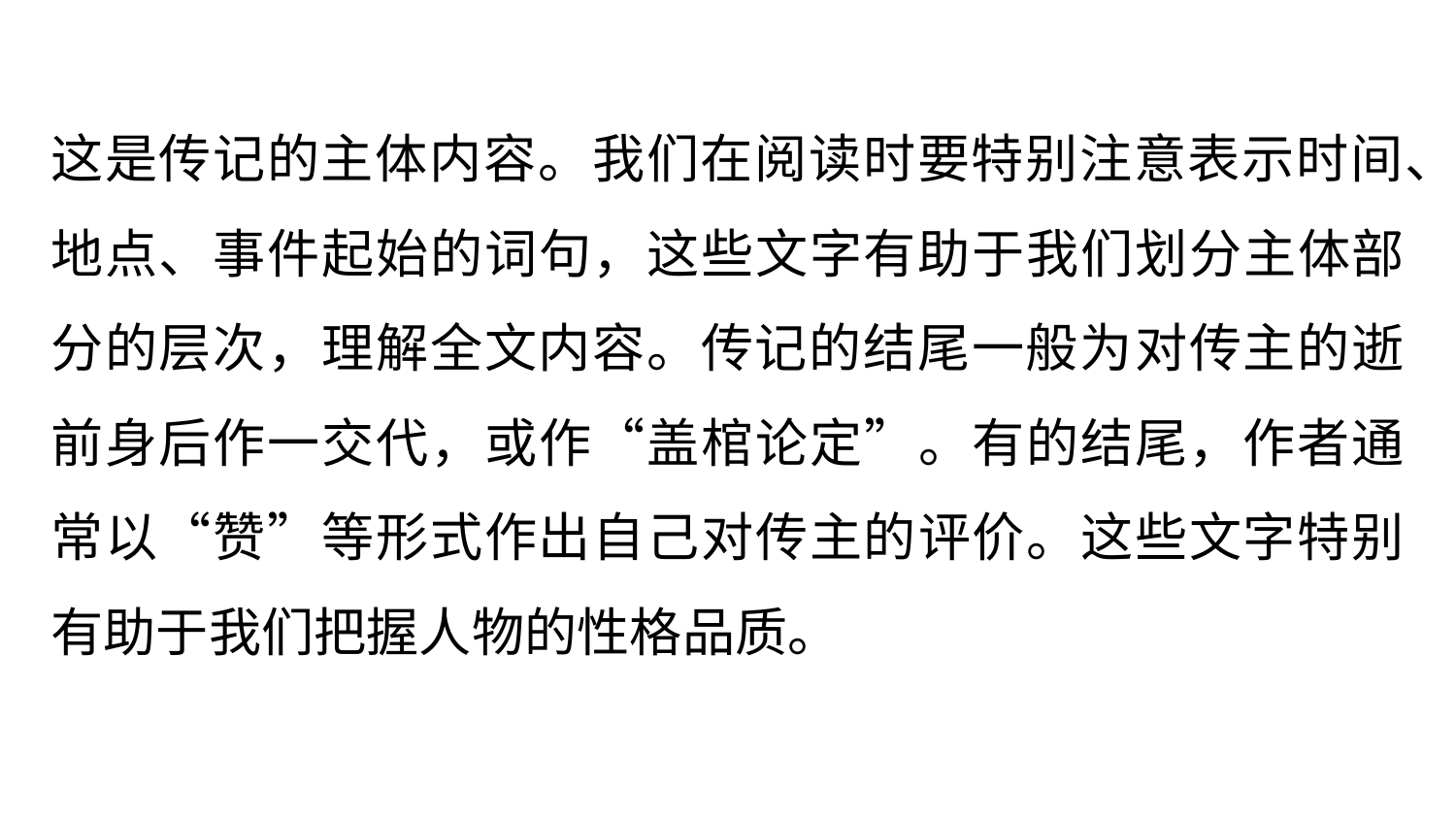

这是传记的主体内容。我们在阅读时要特别注意表示时间、地点、事件起始的词句，这些文字有助于我们划分主体部分的层次，理解全文内容。传记的结尾一般为对传主的逝前身后作一交代，或作“盖棺论定”。有的结尾，作者通常以“赞”等形式作出自己对传主的评价。这些文字特别有助于我们把握人物的性格品质。